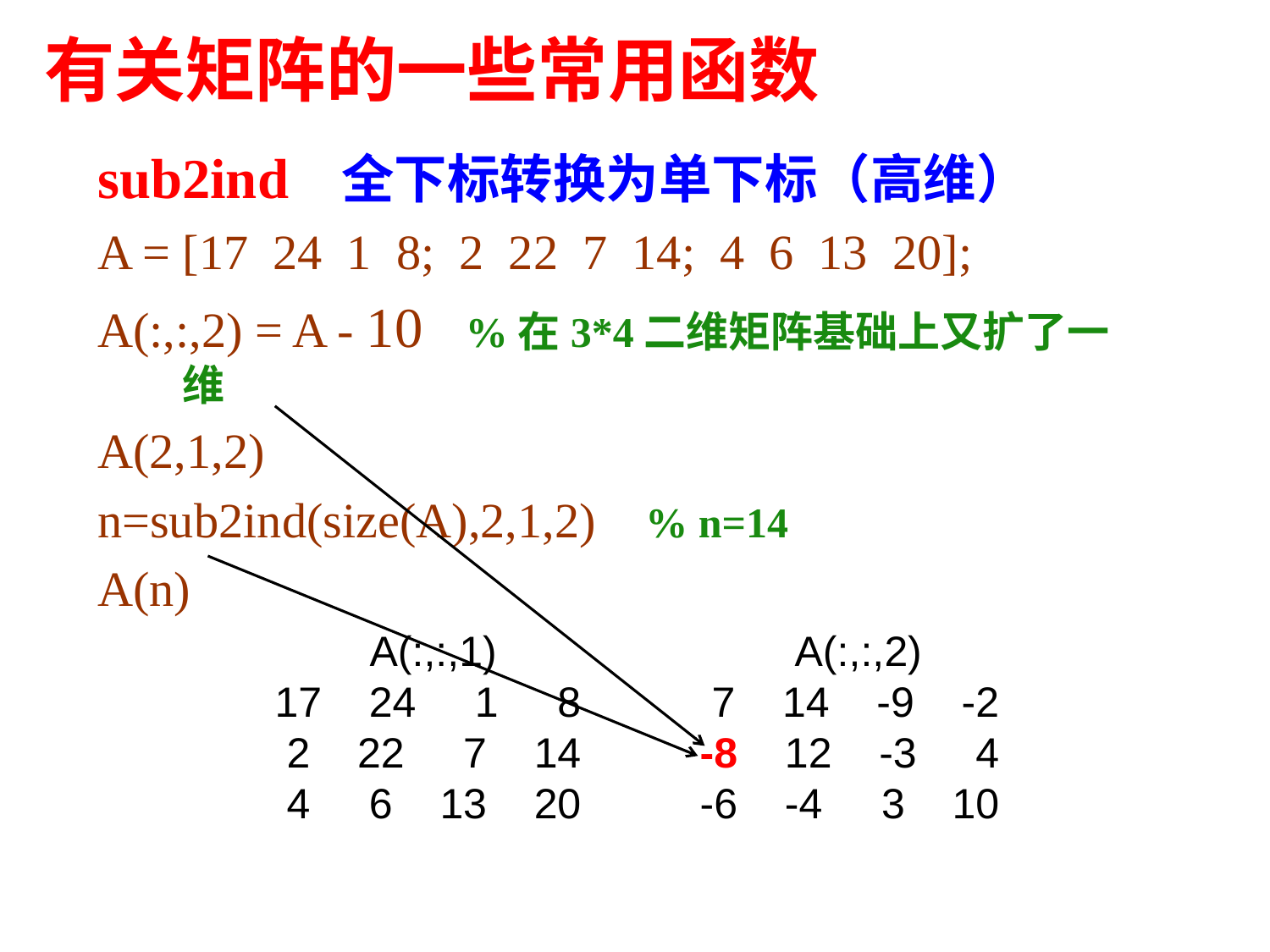

有关矩阵的一些常用函数
sub2ind   全下标转换为单下标（高维）
A = [17  24  1  8;  2  22  7  14;  4  6  13  20];
A(:,:,2) = A - 10   %在3*4二维矩阵基础上又扩了一维
A(2,1,2)
n=sub2ind(size(A),2,1,2)    % n=14
A(n)
            A(:,:,1)
    17    24     1     8
     2    22     7    14
     4     6    13    20
            A(:,:,2)
     7    14    -9    -2
    -8    12    -3     4
    -6    -4     3    10
39